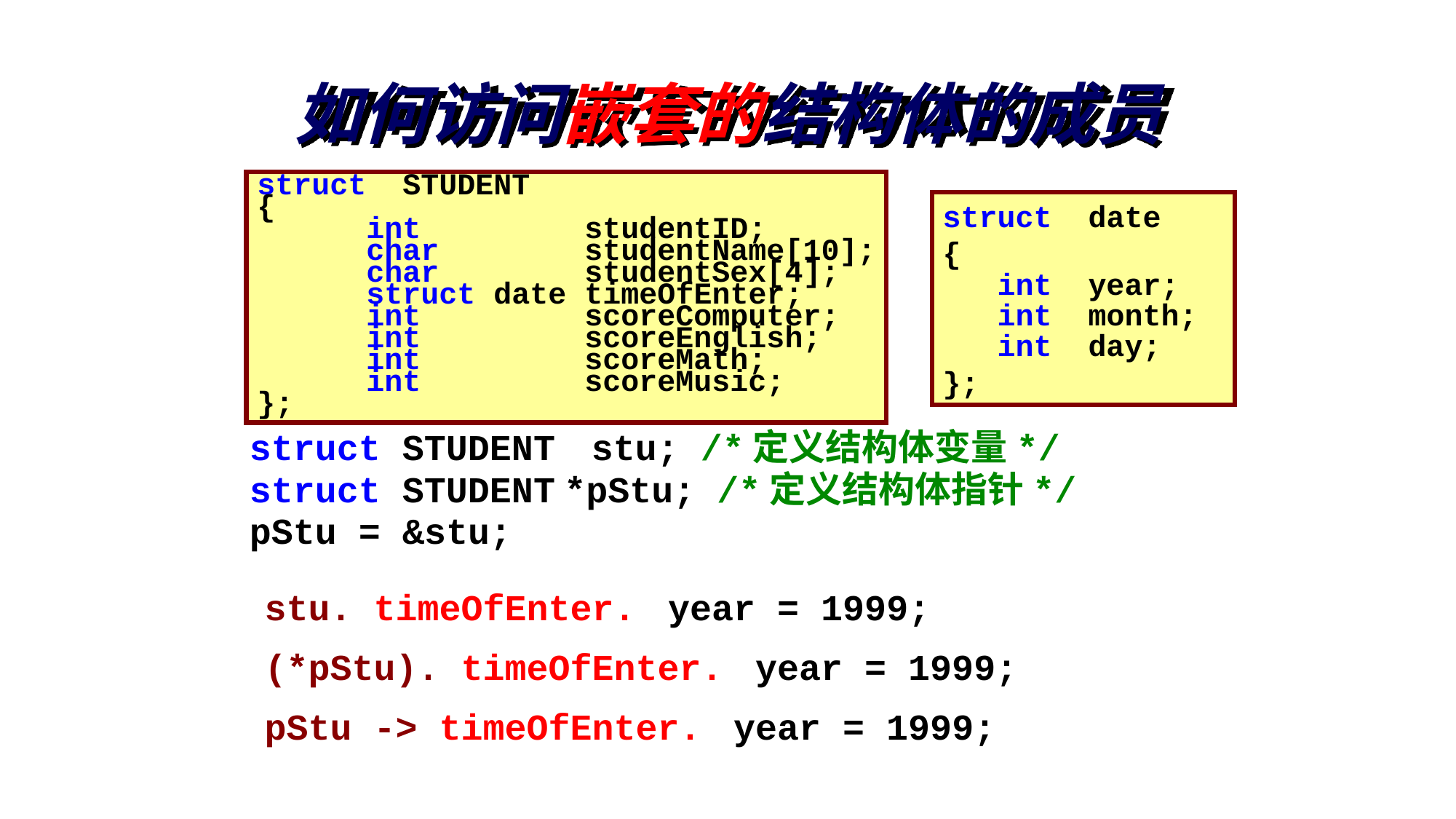

# 如何访问嵌套的结构体的成员
struct  STUDENT
{
	int		studentID;
	char		studentName[10];
	char  	studentSex[4];
	struct date timeOfEnter;
	int  	 	scoreComputer;
	int  		scoreEnglish;
	int  		scoreMath;
	int  		scoreMusic;
};
struct  date
{
   int  year;
   int  month;
   int  day;
};
  struct STUDENT    stu; /*定义结构体变量*/
  struct STUDENT *pStu; /*定义结构体指针*/
  pStu = &stu;
stu. timeOfEnter.  year = 1999;
(*pStu). timeOfEnter.  year = 1999;
pStu -> timeOfEnter.  year = 1999;